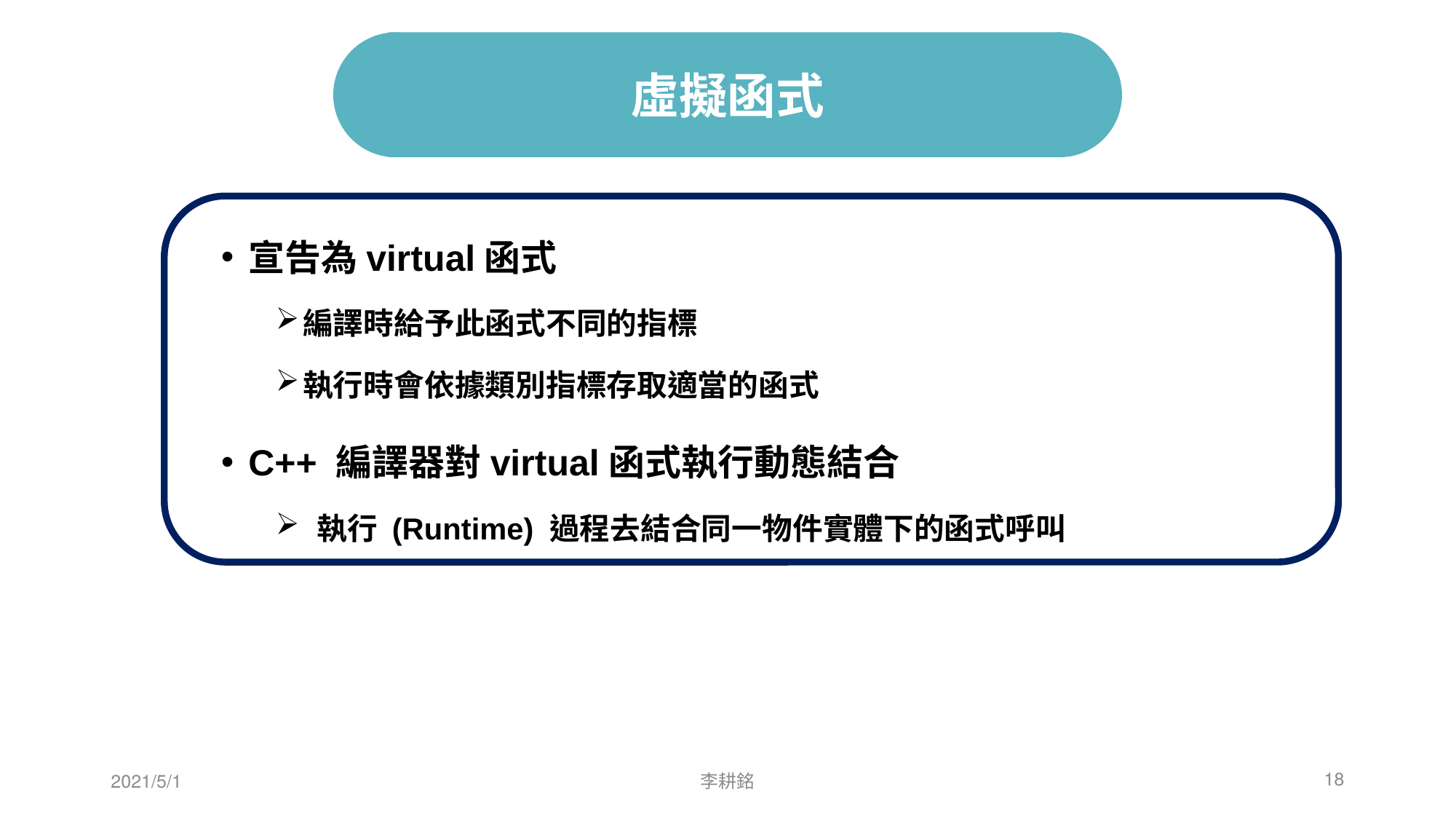

# 虛擬函式

宣告為virtual函式
編譯時給予此函式不同的指標
執行時會依據類別指標存取適當的函式
C++ 編譯器對virtual函式執行動態結合
 執行 (Runtime) 過程去結合同一物件實體下的函式呼叫
2021/5/1
李耕銘
18